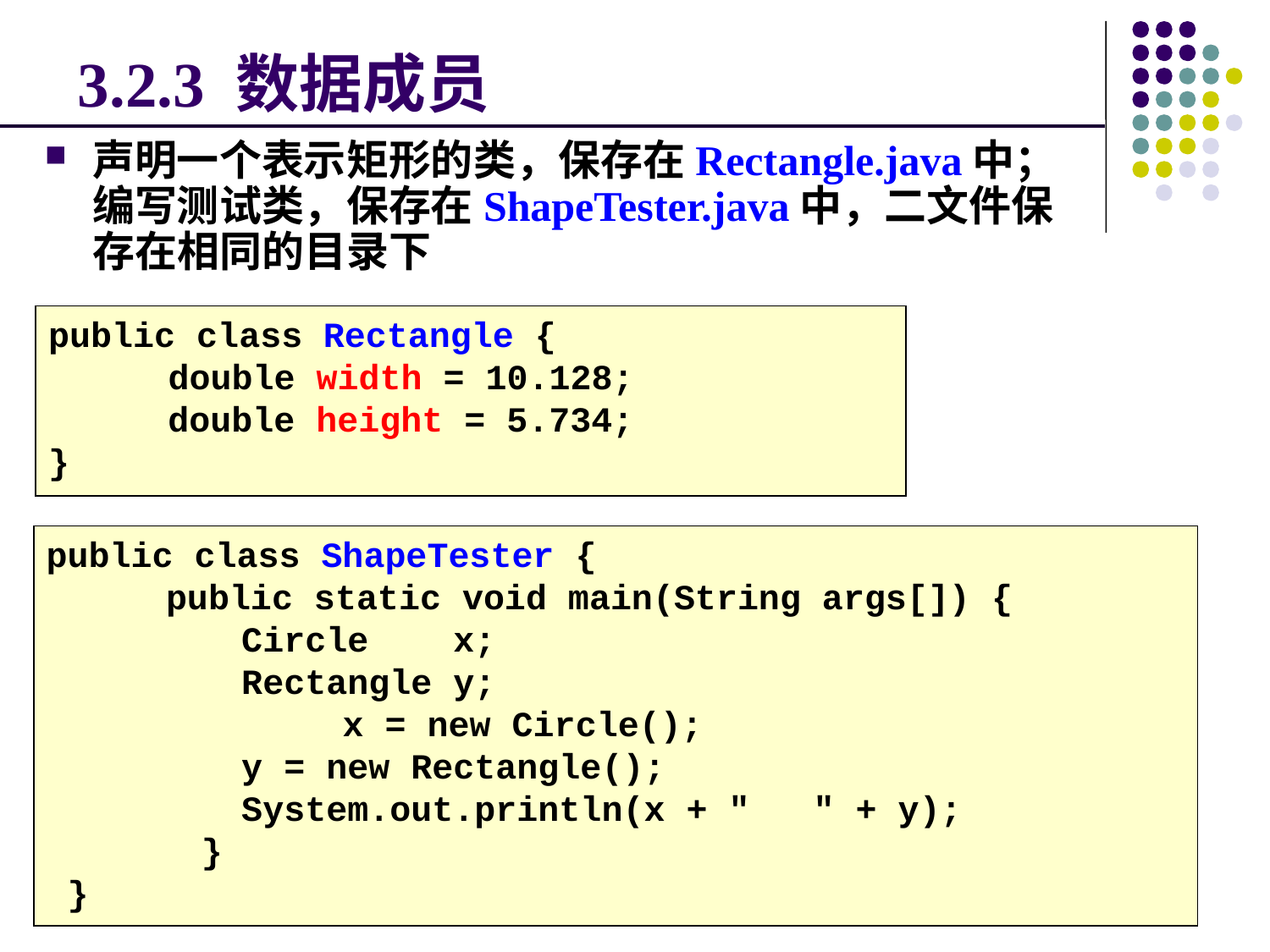

# 3.2.3 数据成员
声明一个表示矩形的类，保存在Rectangle.java中；编写测试类，保存在ShapeTester.java中，二文件保存在相同的目录下
public class Rectangle {
   　　 double width = 10.128;
    　　double height = 5.734;
}
public class ShapeTester {
    　　public static void main(String args[]) {
         　　　Circle    x;
       　　　  Rectangle y;
       	  x = new Circle();
        　　　 y = new Rectangle();
       　　　  System.out.println(x + "   " + y);
  　　　  }
 }